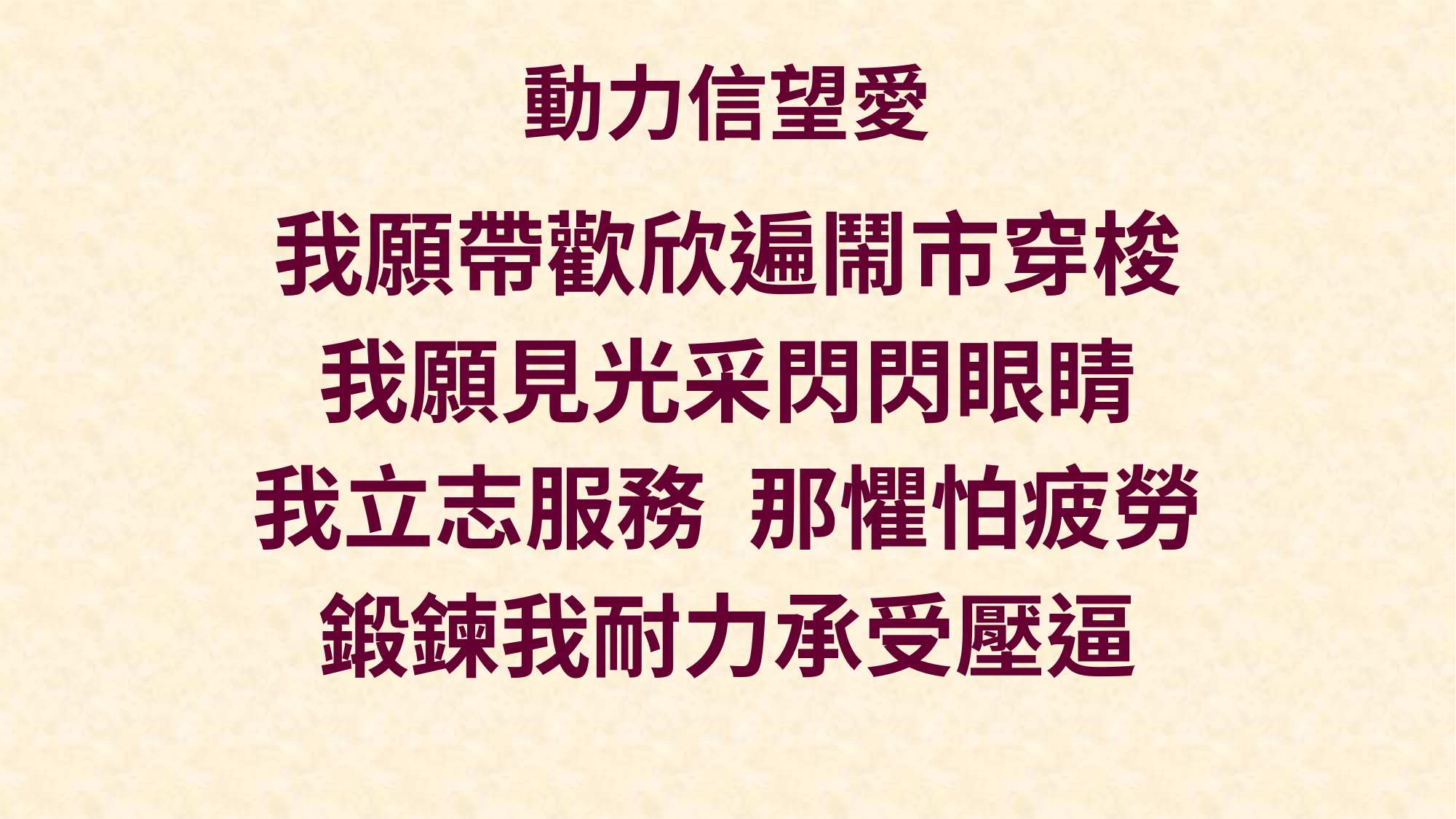

# 動力信望愛
我願帶歡欣遍鬧市穿梭
我願見光采閃閃眼睛
我立志服務  那懼怕疲勞
鍛鍊我耐力承受壓逼